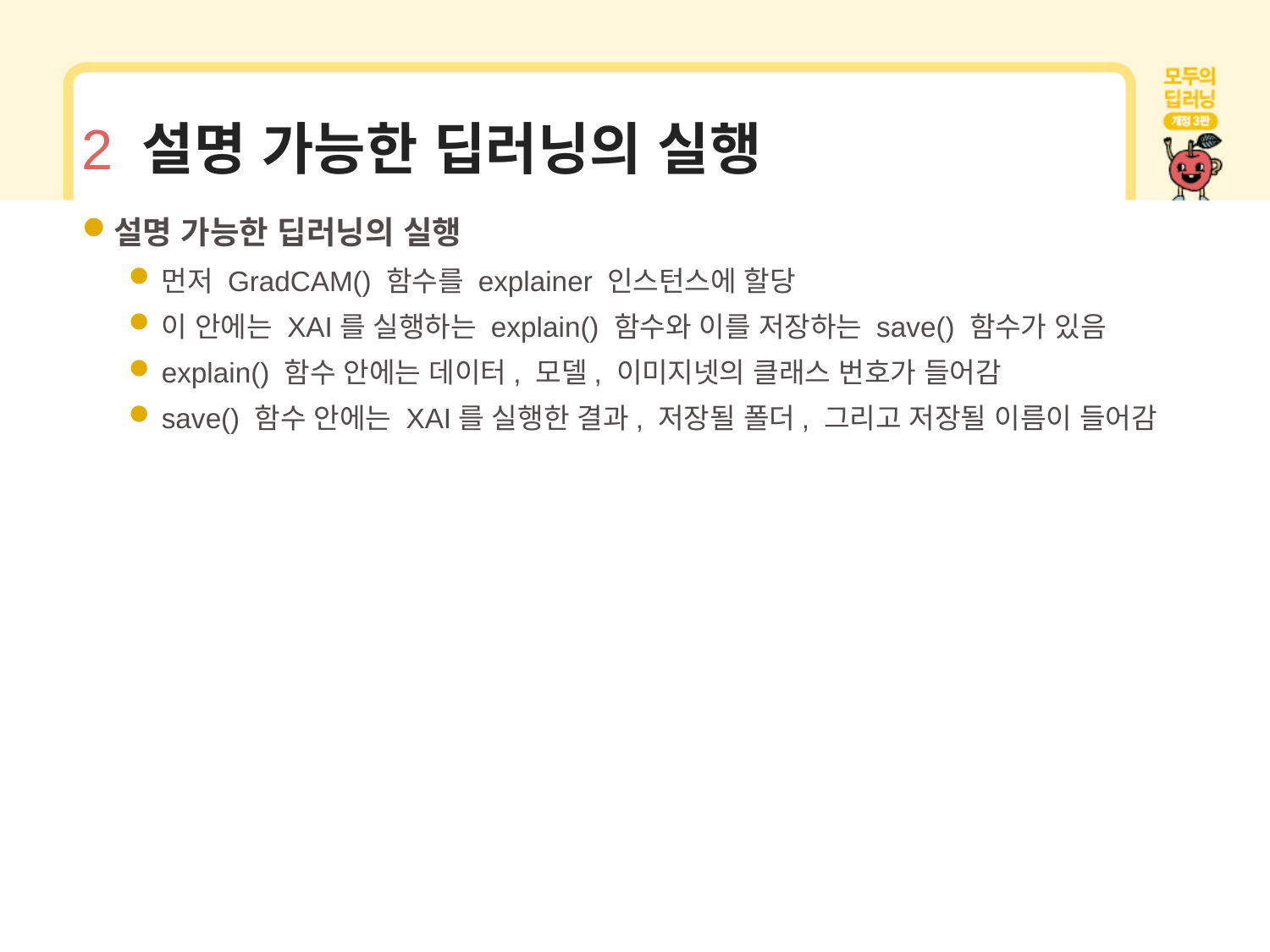

# 2 설명 가능한 딥러닝의 실행
설명 가능한 딥러닝의 실행
먼저 GradCAM() 함수를 explainer 인스턴스에 할당
이 안에는 XAI를 실행하는 explain() 함수와 이를 저장하는 save() 함수가 있음
explain() 함수 안에는 데이터, 모델, 이미지넷의 클래스 번호가 들어감
save() 함수 안에는 XAI를 실행한 결과, 저장될 폴더, 그리고 저장될 이름이 들어감